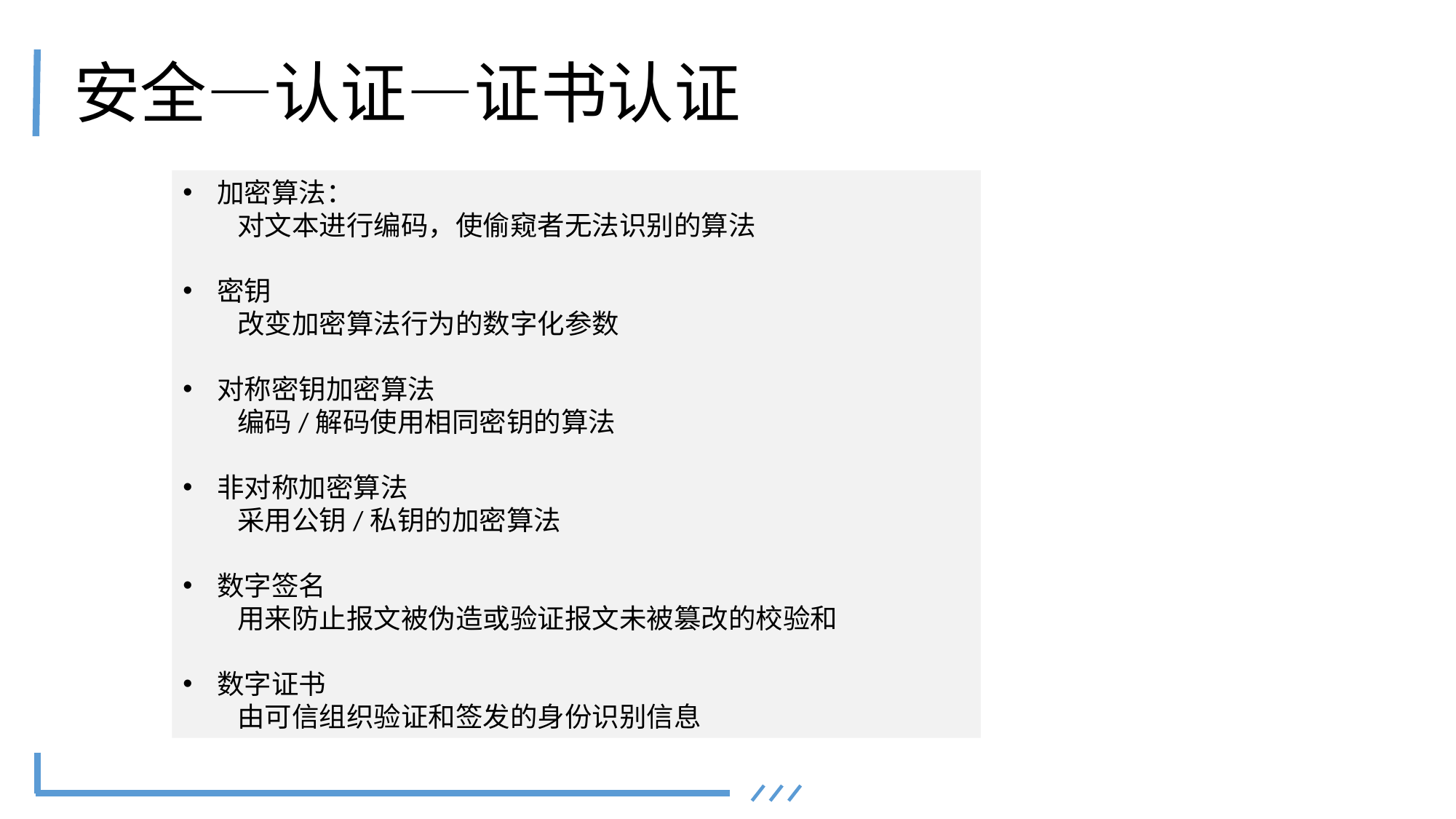

# 安全—认证—证书认证
加密算法：
对文本进行编码，使偷窥者无法识别的算法

密钥
改变加密算法行为的数字化参数

对称密钥加密算法
编码/解码使用相同密钥的算法

非对称加密算法
采用公钥/私钥的加密算法

数字签名
用来防止报文被伪造或验证报文未被篡改的校验和

数字证书
由可信组织验证和签发的身份识别信息